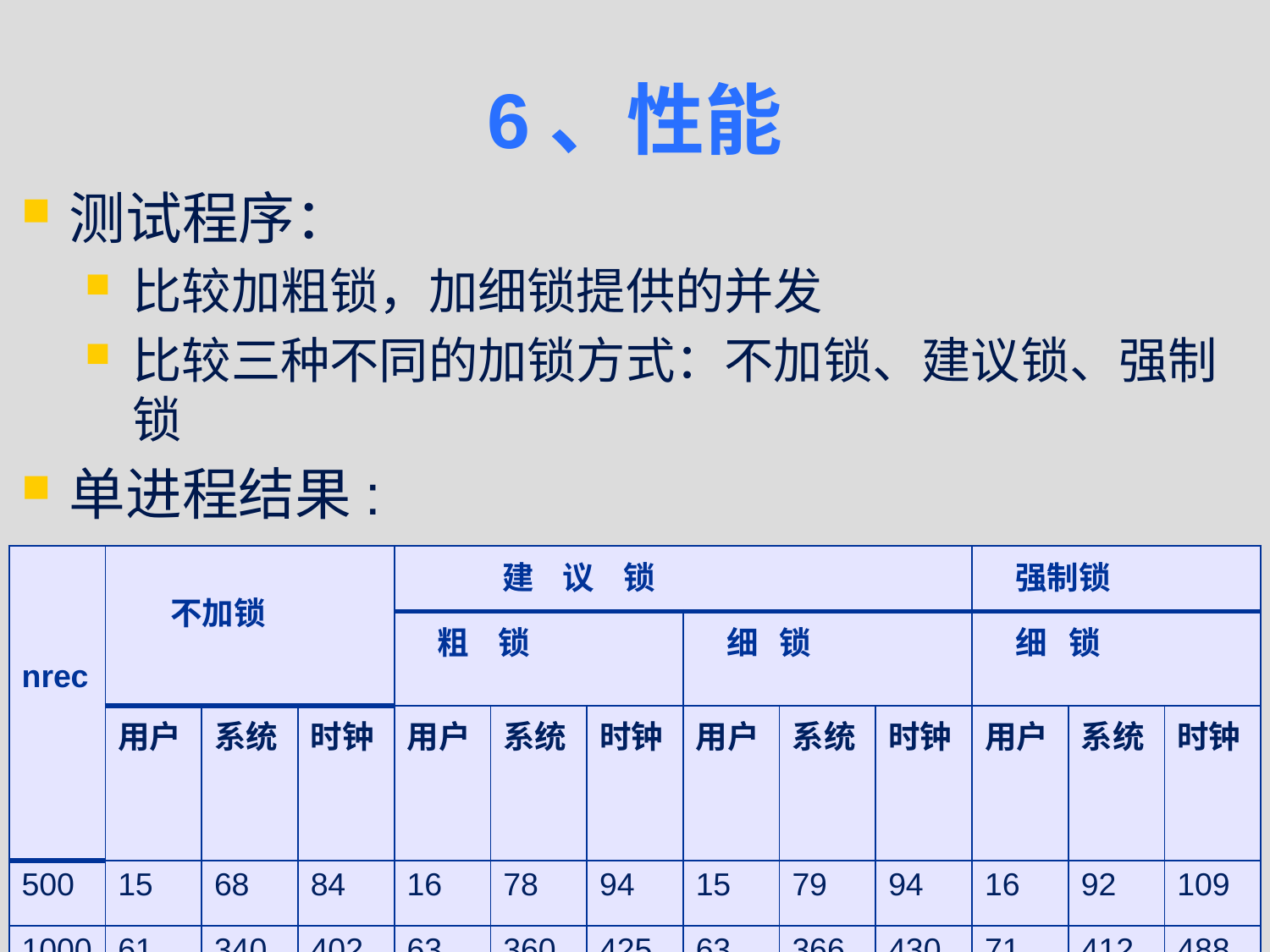

# 6、性能
测试程序：
比较加粗锁，加细锁提供的并发
比较三种不同的加锁方式：不加锁、建议锁、强制锁
单进程结果:

| nrec | 不加锁 |  |  | 建 议 锁 |  |  |  |  |  | 强制锁 |  |  |
| --- | --- | --- | --- | --- | --- | --- | --- | --- | --- | --- | --- | --- |
|  |  |  |  | 粗 锁 |  |  | 细 锁 |  |  | 细 锁 |  |  |
|  | 用户 | 系统 | 时钟 | 用户 | 系统 | 时钟 | 用户 | 系统 | 时钟 | 用户 | 系统 | 时钟 |
| 500 | 15 | 68 | 84 | 16 | 78 | 94 | 15 | 79 | 94 | 16 | 92 | 109 |
| 1000 | 61 | 340 | 402 | 63 | 360 | 425 | 63 | 366 | 430 | 71 | 412 | 488 |
| 2000 | 157 | 906 | 1068 | 158 | 936 | 1096 | 158 | 934 | 1097 | 159 | 1081 | 1253 |